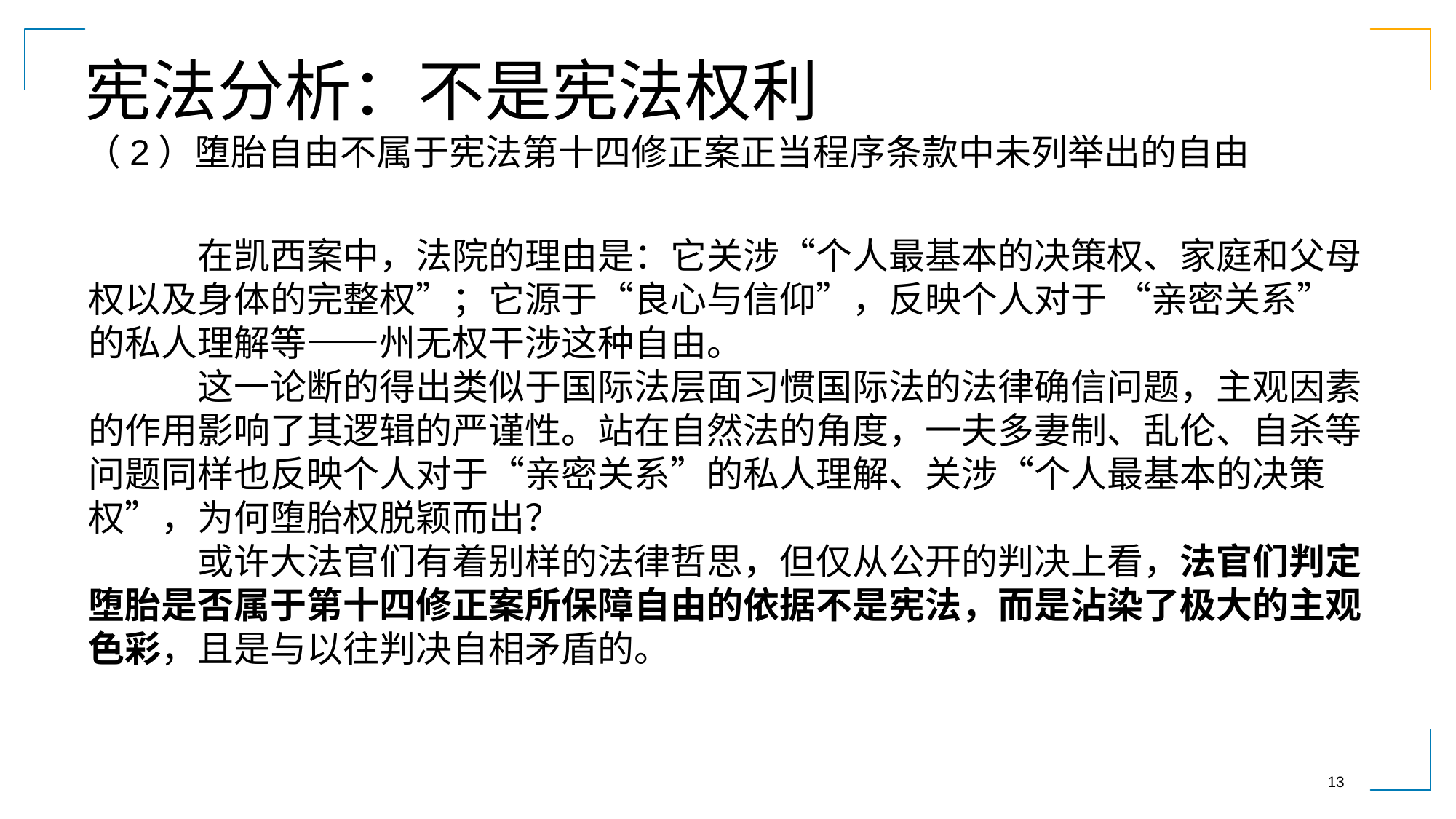

宪法分析：不是宪法权利
（2）堕胎自由不属于宪法第十四修正案正当程序条款中未列举出的自由
	在凯西案中，法院的理由是：它关涉“个人最基本的决策权、家庭和父母权以及身体的完整权”；它源于“良心与信仰”，反映个人对于 “亲密关系”的私人理解等——州无权干涉这种自由。
	这一论断的得出类似于国际法层面习惯国际法的法律确信问题，主观因素的作用影响了其逻辑的严谨性。站在自然法的角度，一夫多妻制、乱伦、自杀等问题同样也反映个人对于“亲密关系”的私人理解、关涉“个人最基本的决策权”，为何堕胎权脱颖而出？
	或许大法官们有着别样的法律哲思，但仅从公开的判决上看，法官们判定堕胎是否属于第十四修正案所保障自由的依据不是宪法，而是沾染了极大的主观色彩，且是与以往判决自相矛盾的。

13